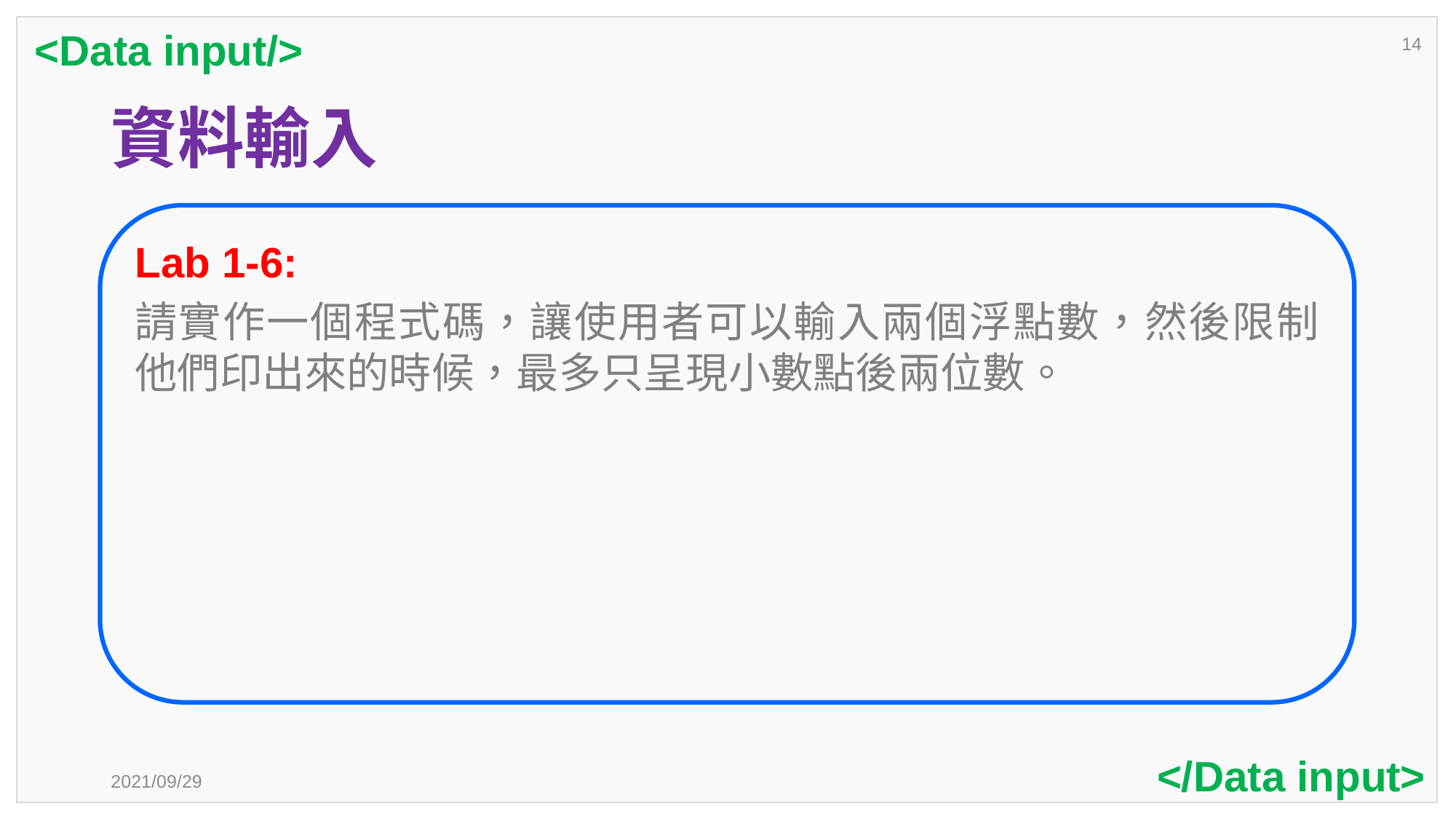

<Data input/>
14
# 資料輸入
Lab 1-6:
請實作一個程式碼，讓使用者可以輸入兩個浮點數，然後限制他們印出來的時候，最多只呈現小數點後兩位數。

</Data input>
2021/09/29